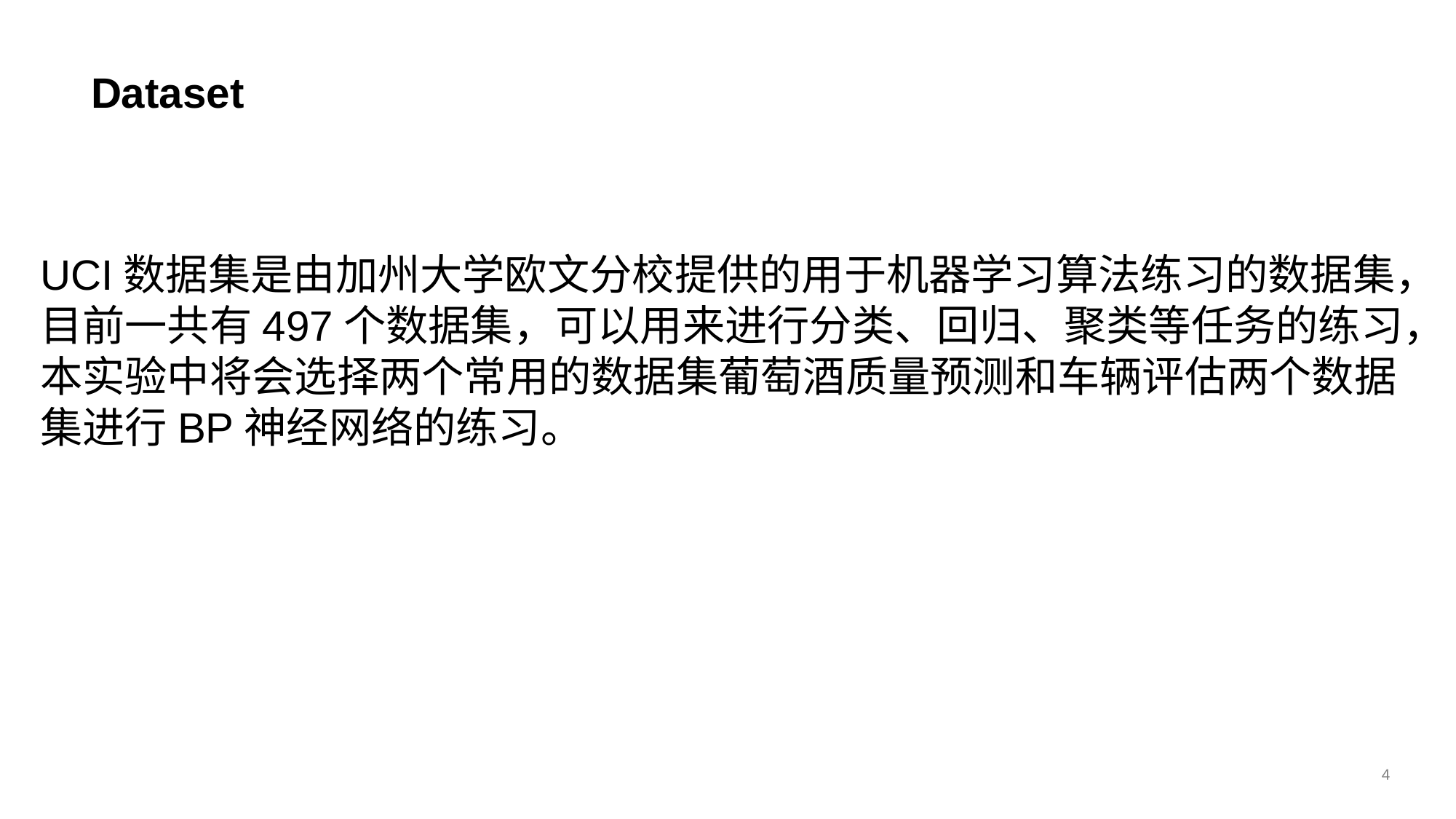

# Dataset
UCI数据集是由加州大学欧文分校提供的用于机器学习算法练习的数据集，
目前一共有497个数据集，可以用来进行分类、回归、聚类等任务的练习，
本实验中将会选择两个常用的数据集葡萄酒质量预测和车辆评估两个数据
集进行BP神经网络的练习。

4